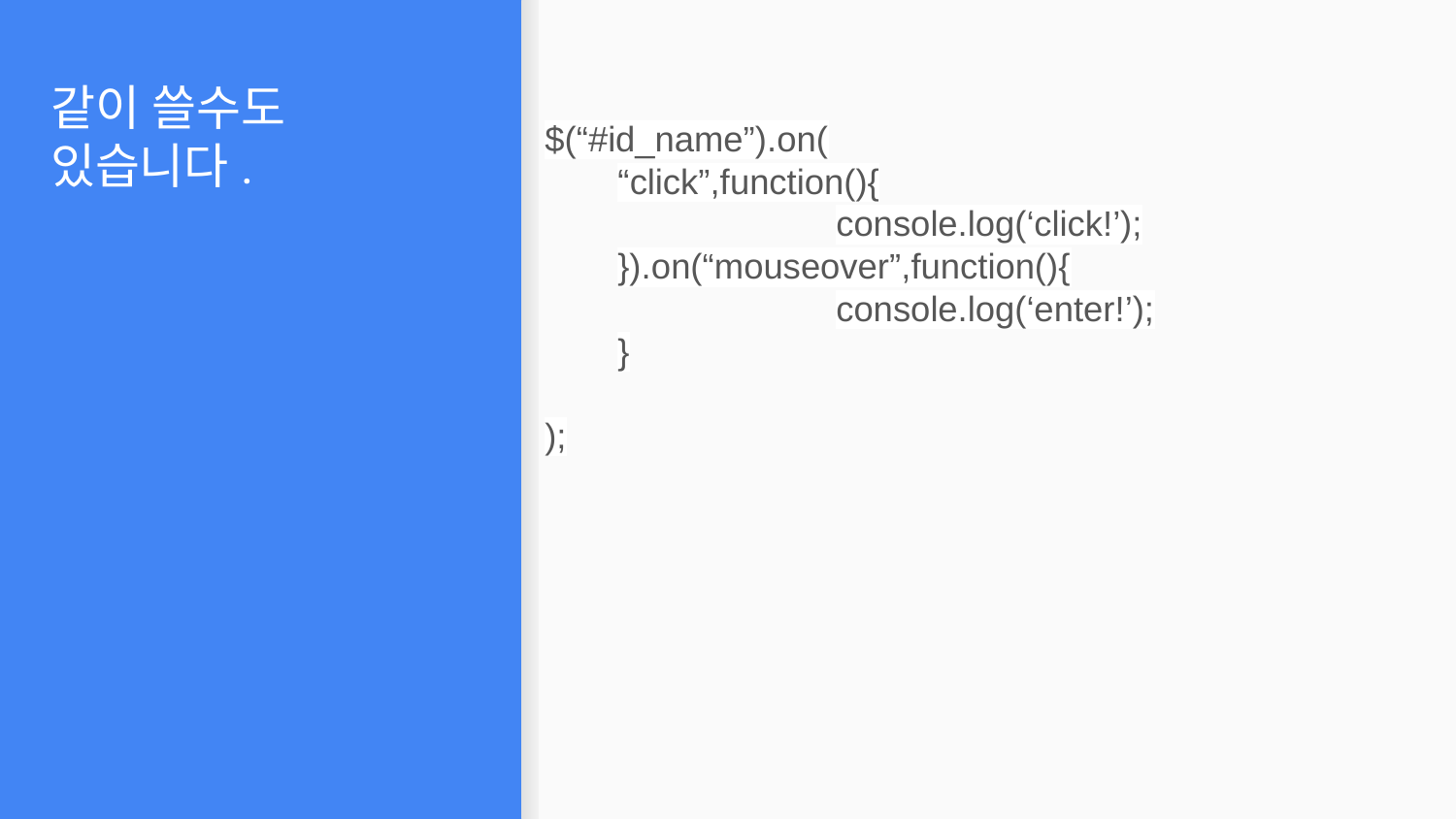

$(“#id_name”).on(
“click”,function(){
		console.log(‘click!’);
}).on(“mouseover”,function(){
		console.log(‘enter!’);
}

);

# 같이 쓸수도 있습니다.